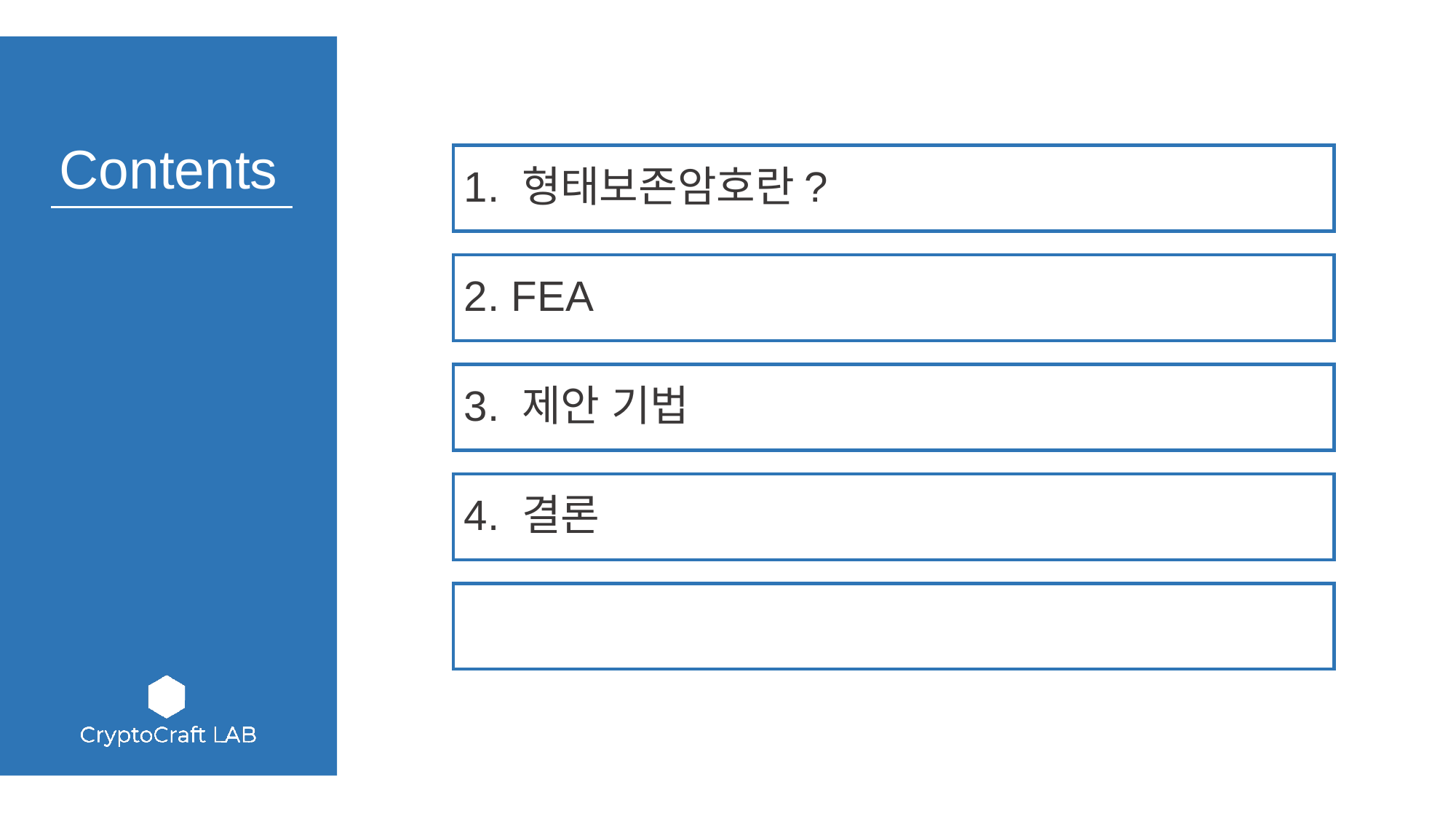

1. 형태보존암호란?
2. FEA
3. 제안 기법
4. 결론